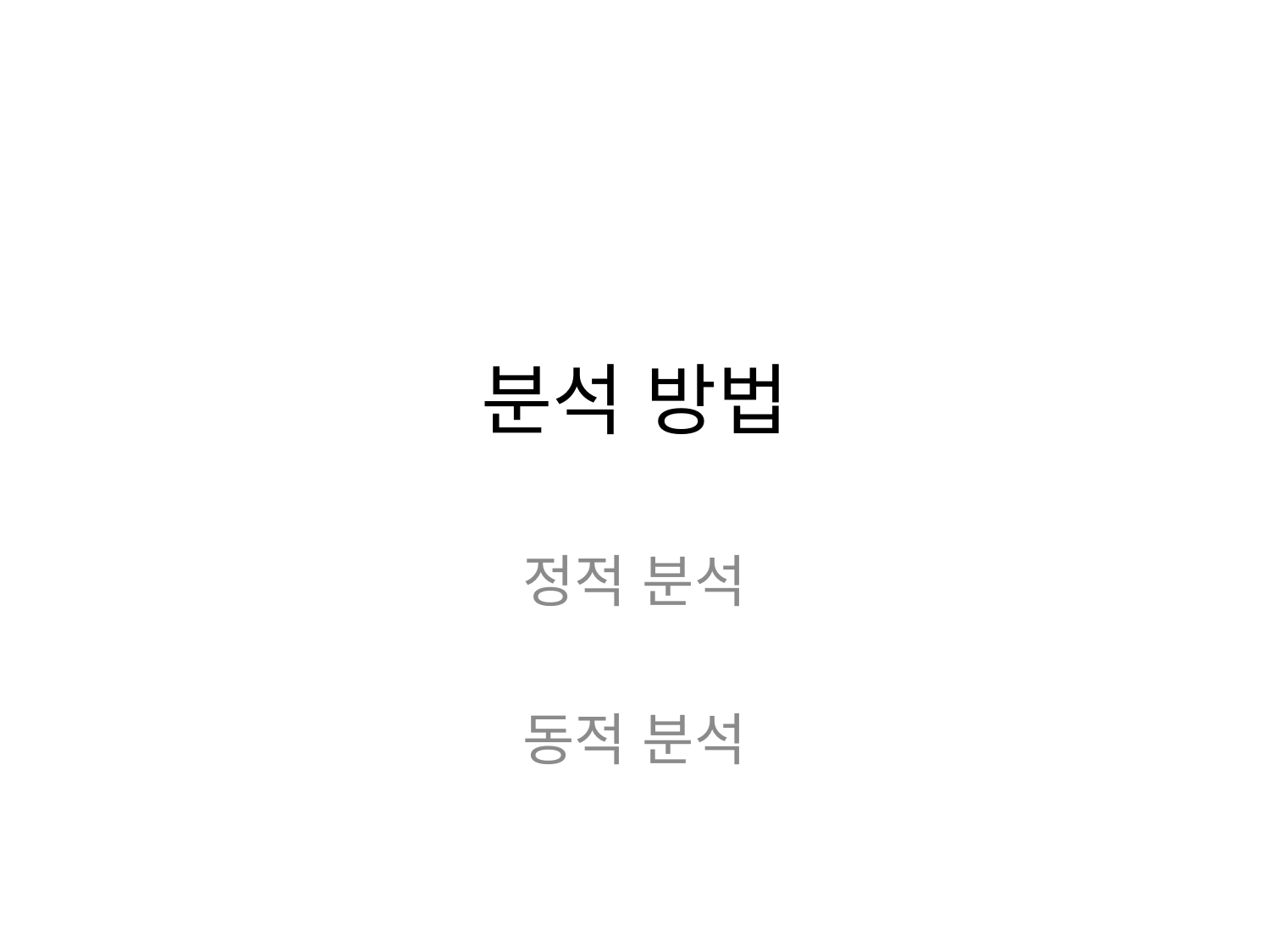

# 분석 방법
정적 분석

동적 분석